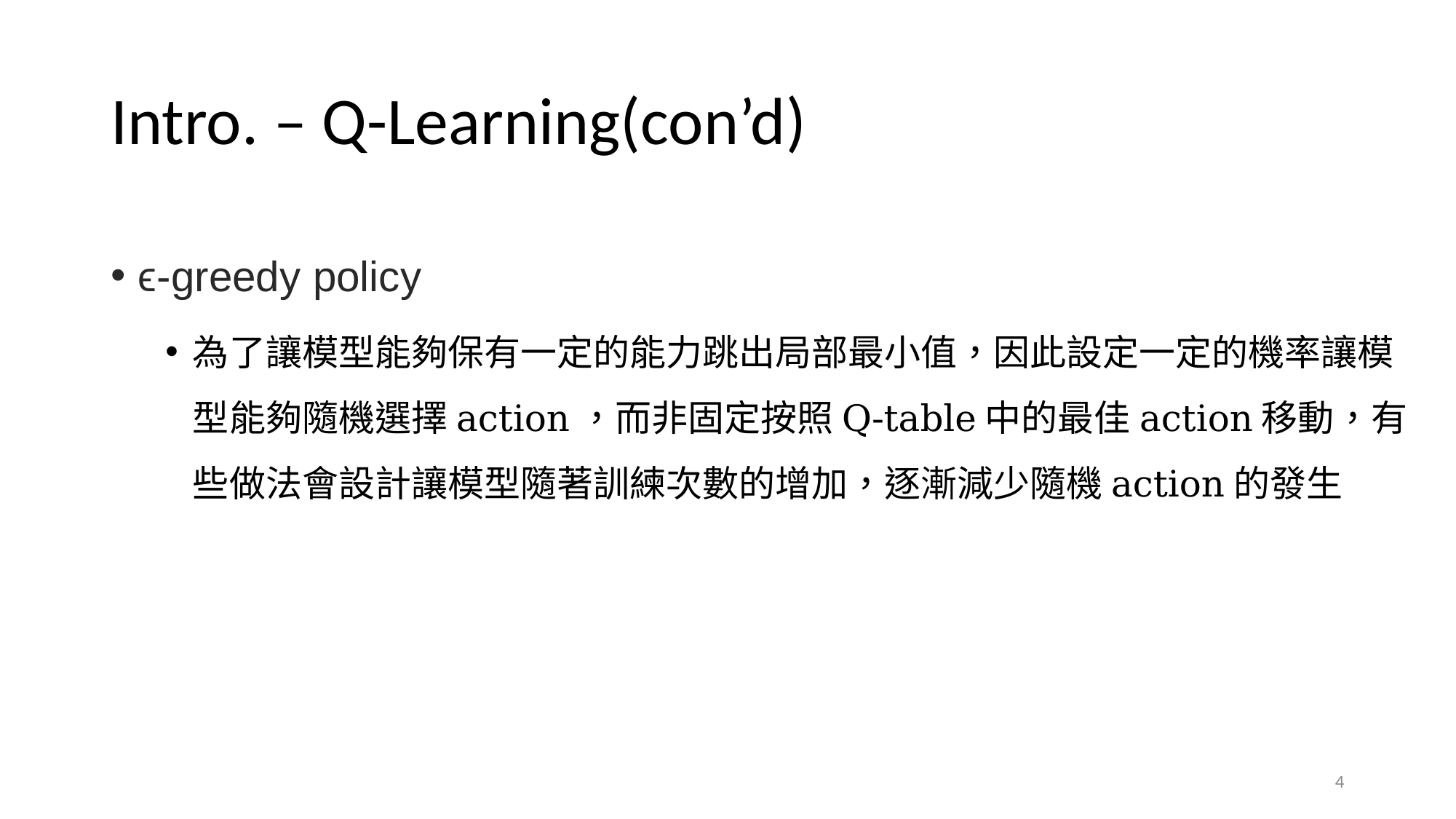

# Intro. – Q-Learning(con’d)
ϵ-greedy policy
為了讓模型能夠保有一定的能力跳出局部最小值，因此設定一定的機率讓模型能夠隨機選擇action，而非固定按照Q-table中的最佳action移動，有些做法會設計讓模型隨著訓練次數的增加，逐漸減少隨機action的發生
4